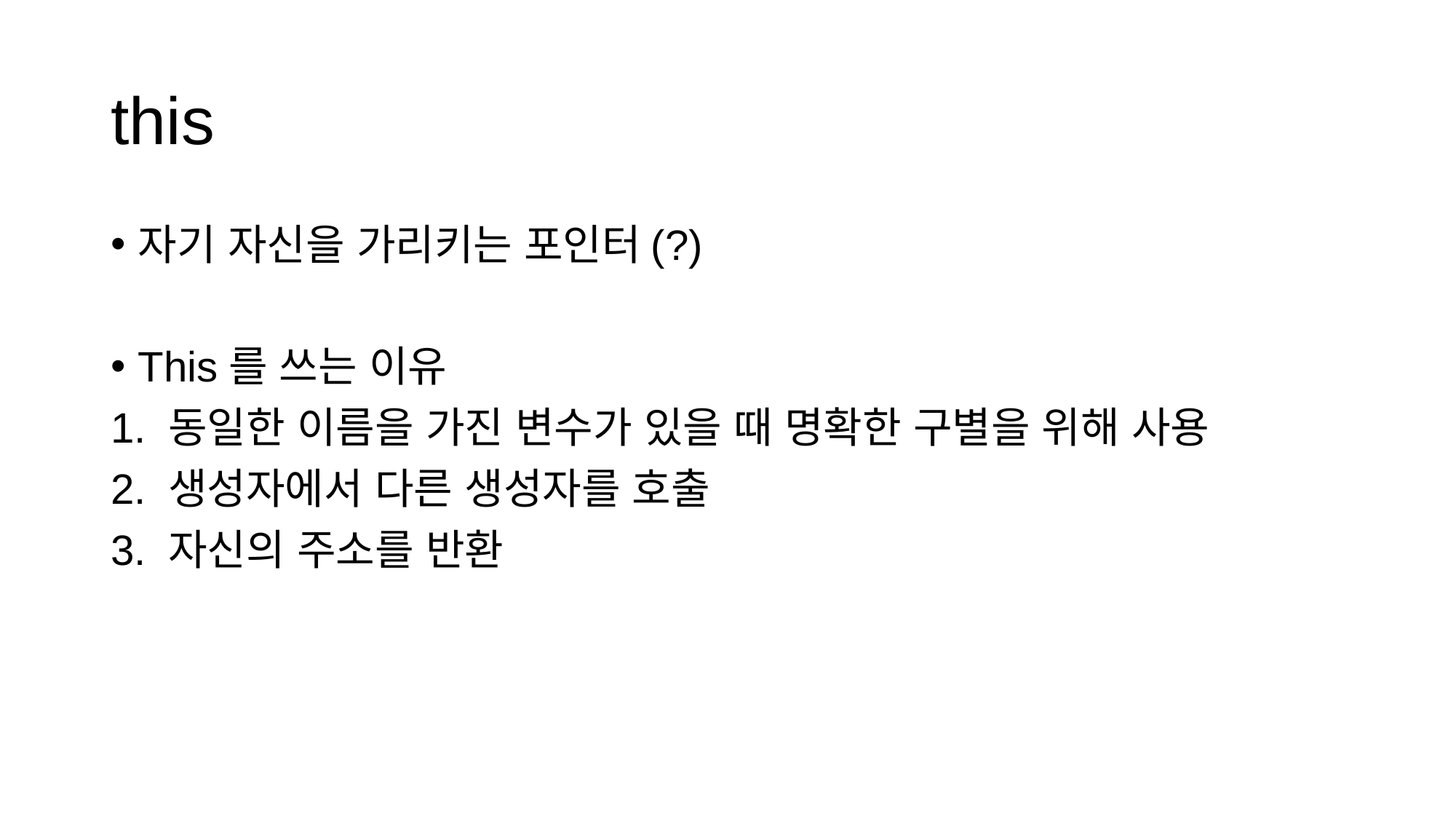

# this
자기 자신을 가리키는 포인터(?)

This를 쓰는 이유
1. 동일한 이름을 가진 변수가 있을 때 명확한 구별을 위해 사용
2. 생성자에서 다른 생성자를 호출
3. 자신의 주소를 반환